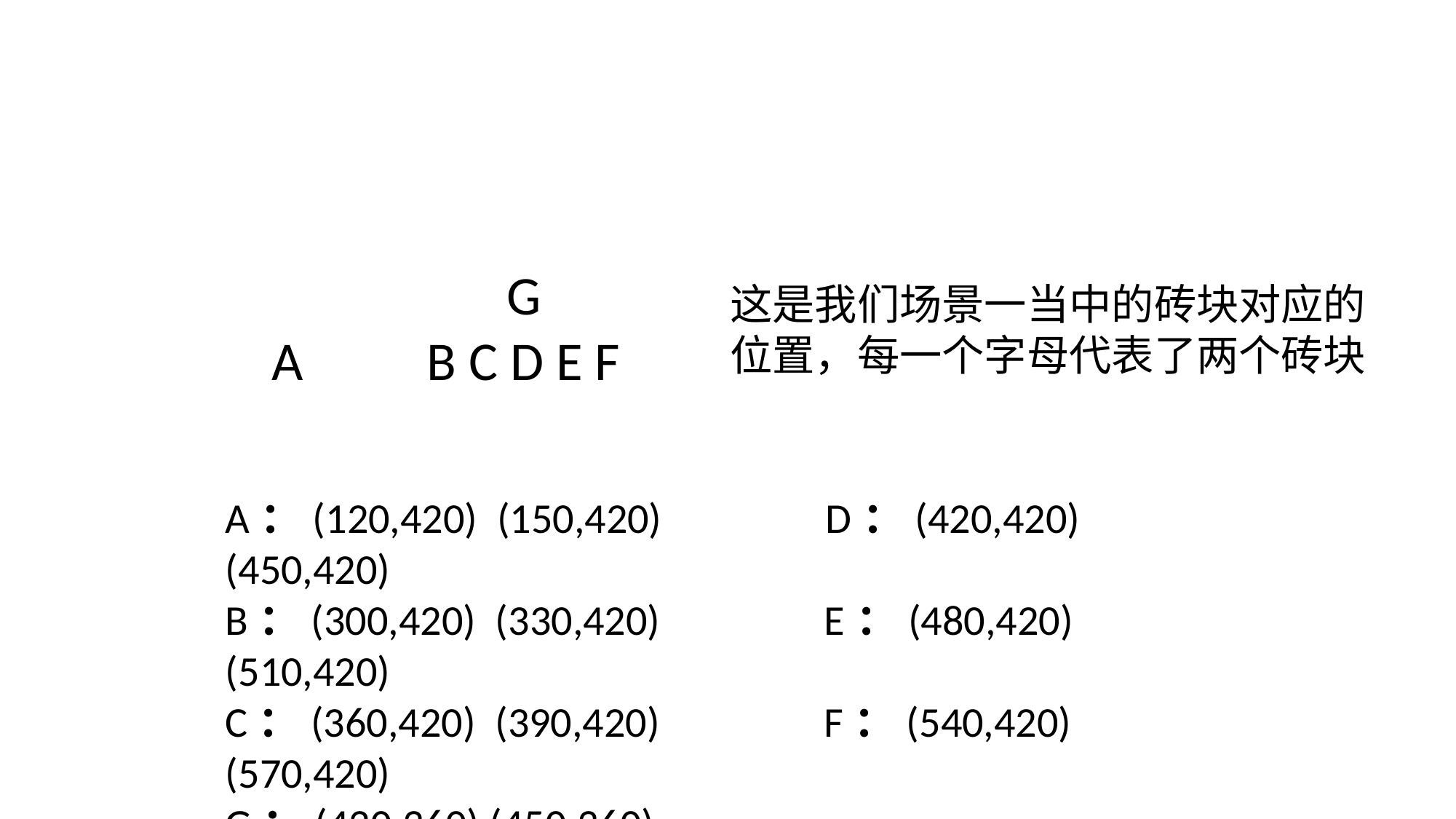

G
A          B C D E F
这是我们场景一当中的砖块对应的位置，每一个字母代表了两个砖块
A：(120,420)  (150,420)                 D：(420,420)  (450,420)
B：(300,420)  (330,420)                 E：(480,420)  (510,420)
C：(360,420)  (390,420)                 F：(540,420)  (570,420)
G：(420,360) (450,360)